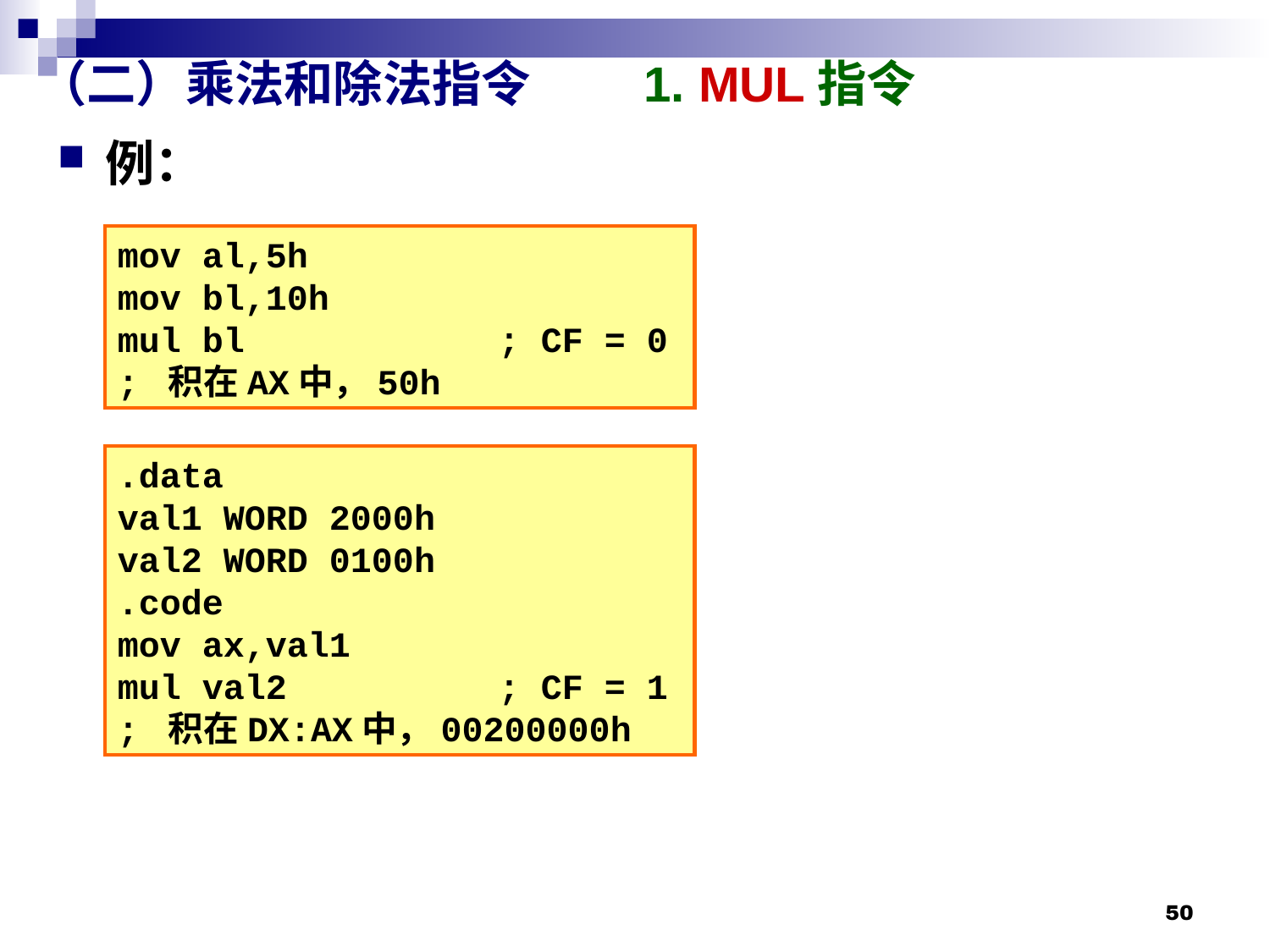

# （二）乘法和除法指令         1. MUL指令
例：
mov al,5h
mov bl,10h
mul bl		; CF = 0
; 积在AX中，50h
.data
val1 WORD 2000h
val2 WORD 0100h
.code
mov ax,val1
mul val2		; CF = 1
; 积在DX:AX中，00200000h
50